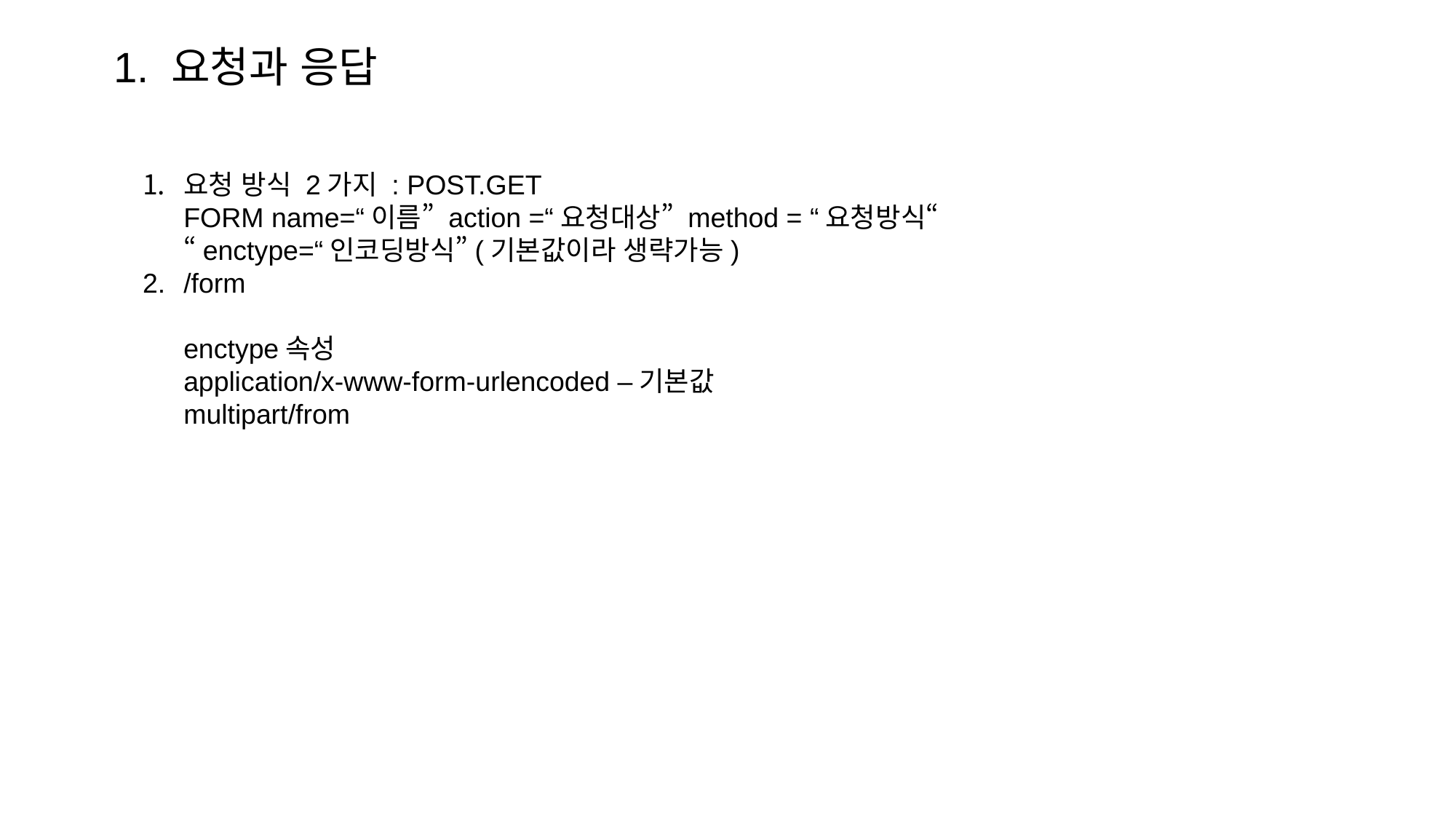

1. 요청과 응답
요청 방식 2가지 : POST.GET
FORM name=“이름” action =“요청대상” method = “요청방식“
“enctype=“인코딩방식”(기본값이라 생략가능)
/form
enctype속성
application/x-www-form-urlencoded –기본값
multipart/from